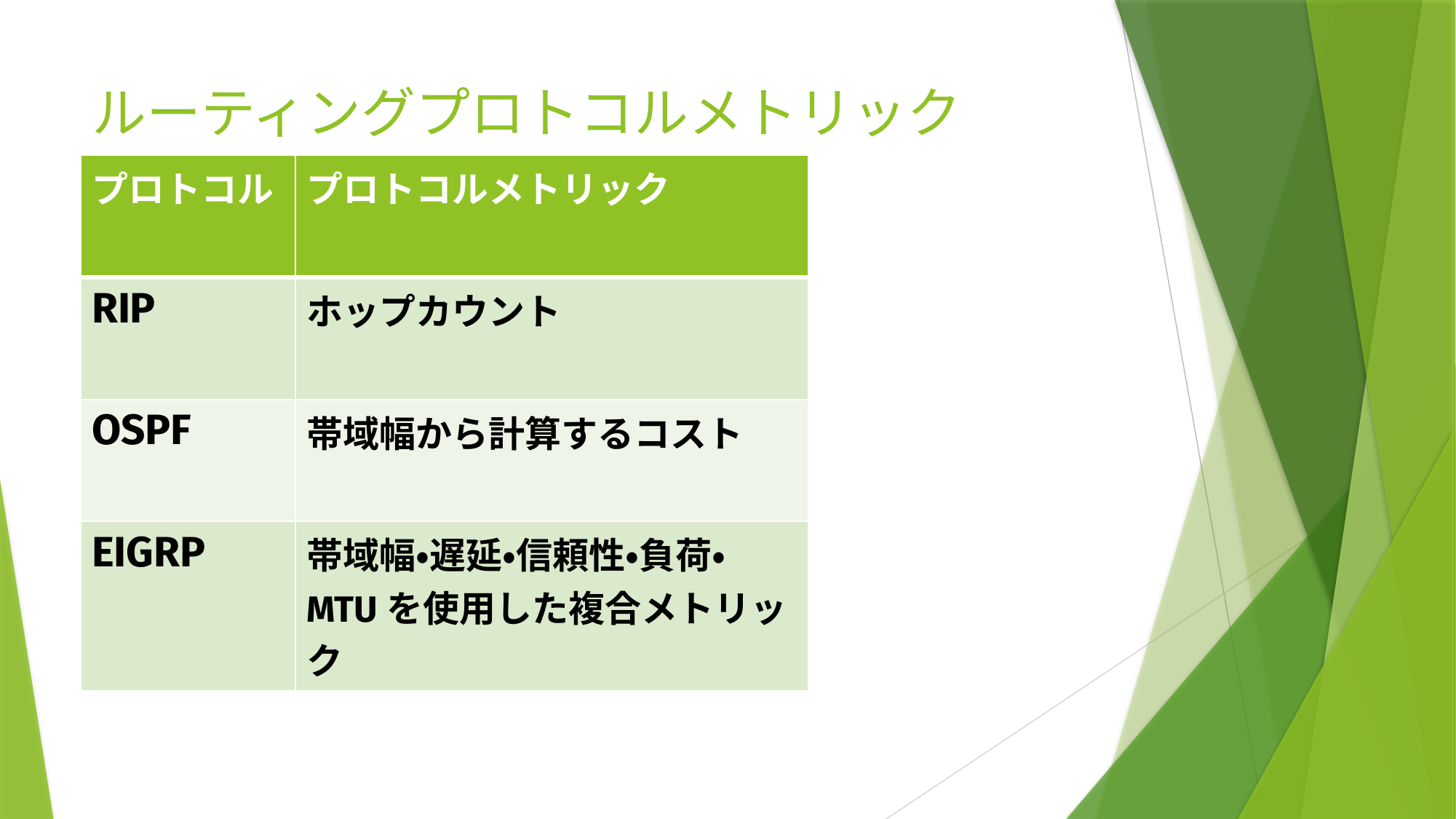

# ルーティングプロトコルメトリック
| プロトコル | プロトコルメトリック |
| --- | --- |
| RIP | ホップカウント |
| OSPF | 帯域幅から計算するコスト |
| EIGRP | 帯域幅・遅延・信頼性・負荷・MTUを使用した複合メトリック |